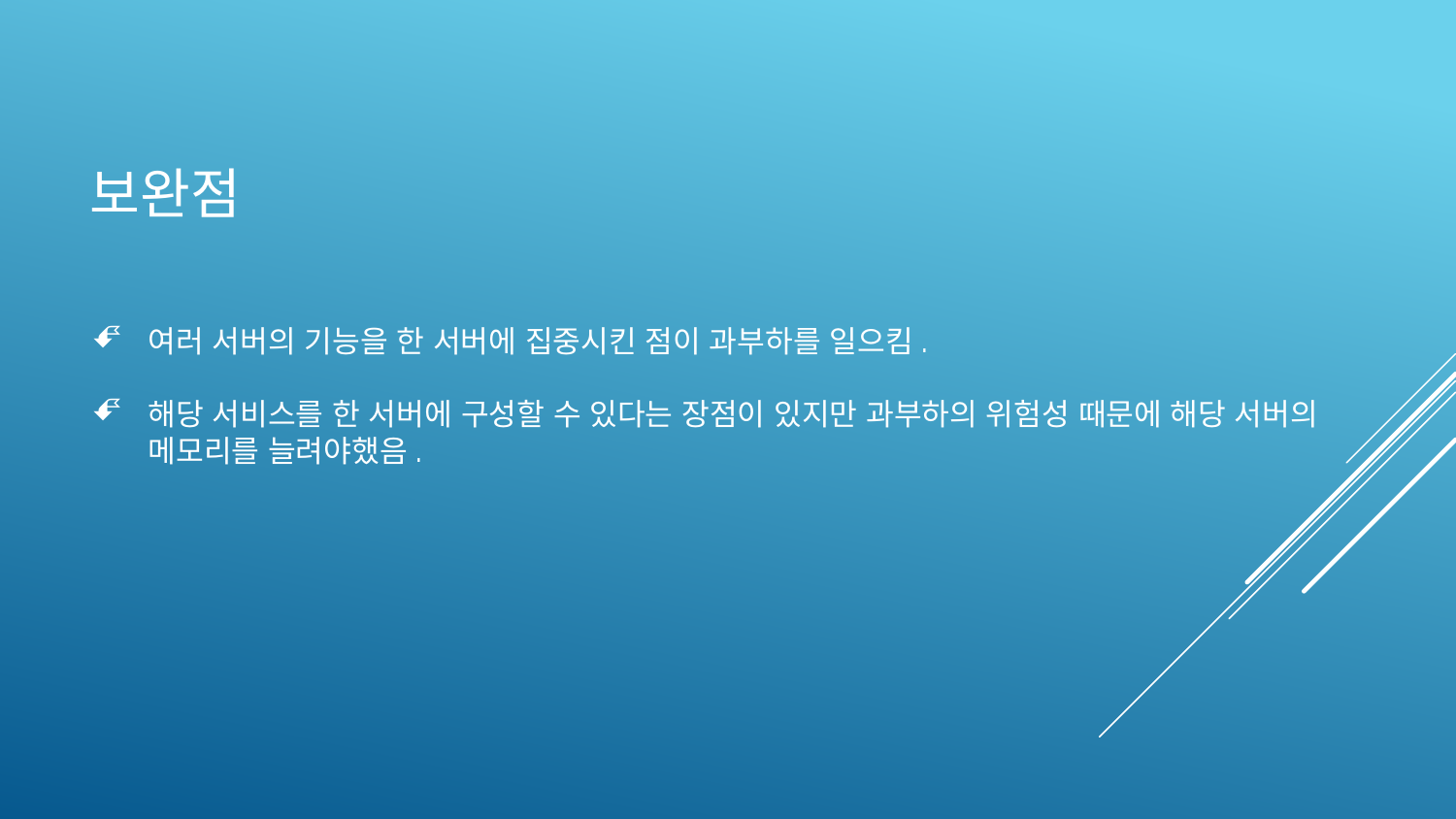

# 보완점
여러 서버의 기능을 한 서버에 집중시킨 점이 과부하를 일으킴.

해당 서비스를 한 서버에 구성할 수 있다는 장점이 있지만 과부하의 위험성 때문에 해당 서버의 메모리를 늘려야했음.